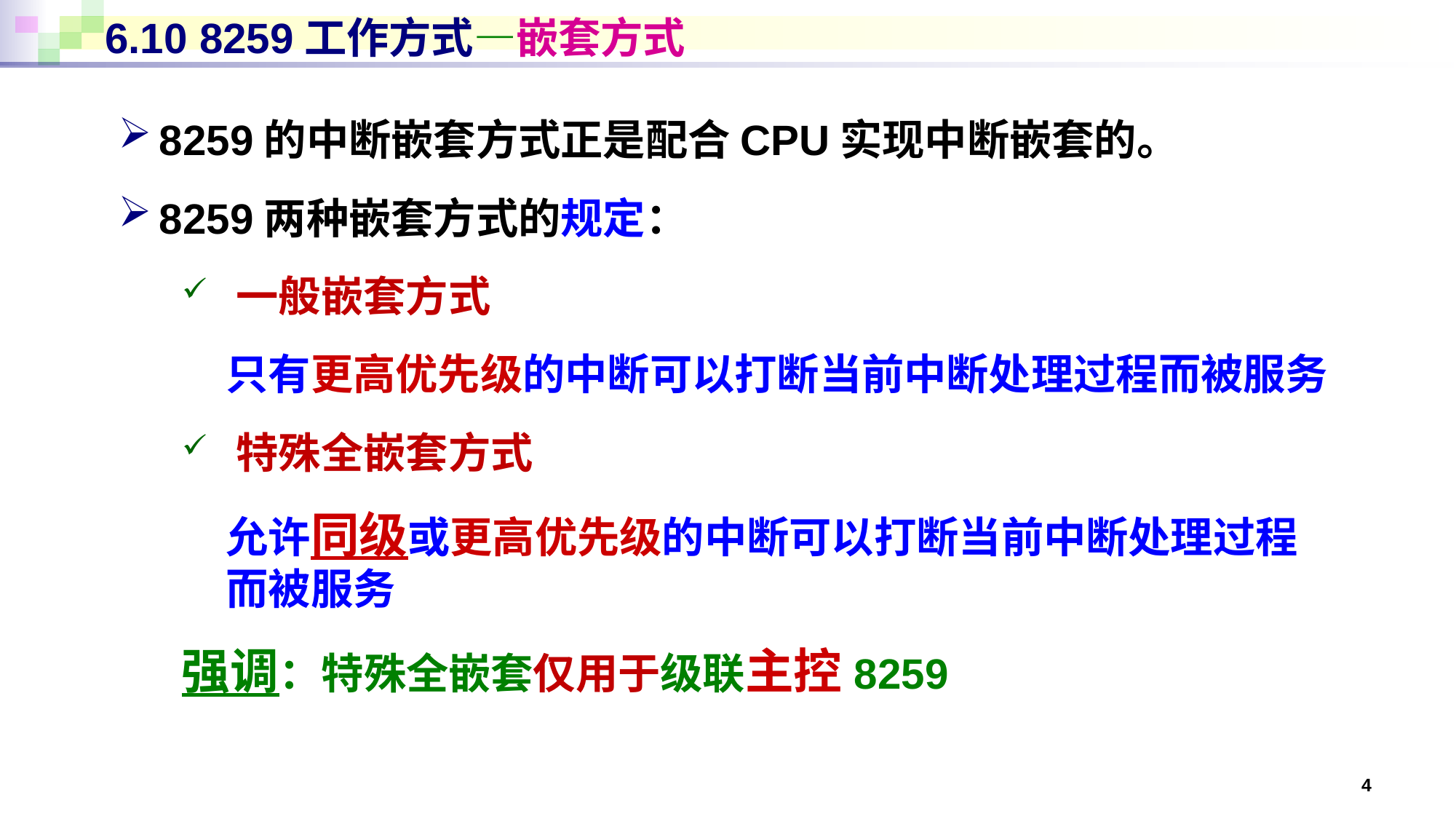

# 6.10 8259工作方式—嵌套方式
8259的中断嵌套方式正是配合CPU实现中断嵌套的。
8259两种嵌套方式的规定：
一般嵌套方式
	只有更高优先级的中断可以打断当前中断处理过程而被服务
特殊全嵌套方式
	允许同级或更高优先级的中断可以打断当前中断处理过程而被服务
强调：特殊全嵌套仅用于级联主控8259
4